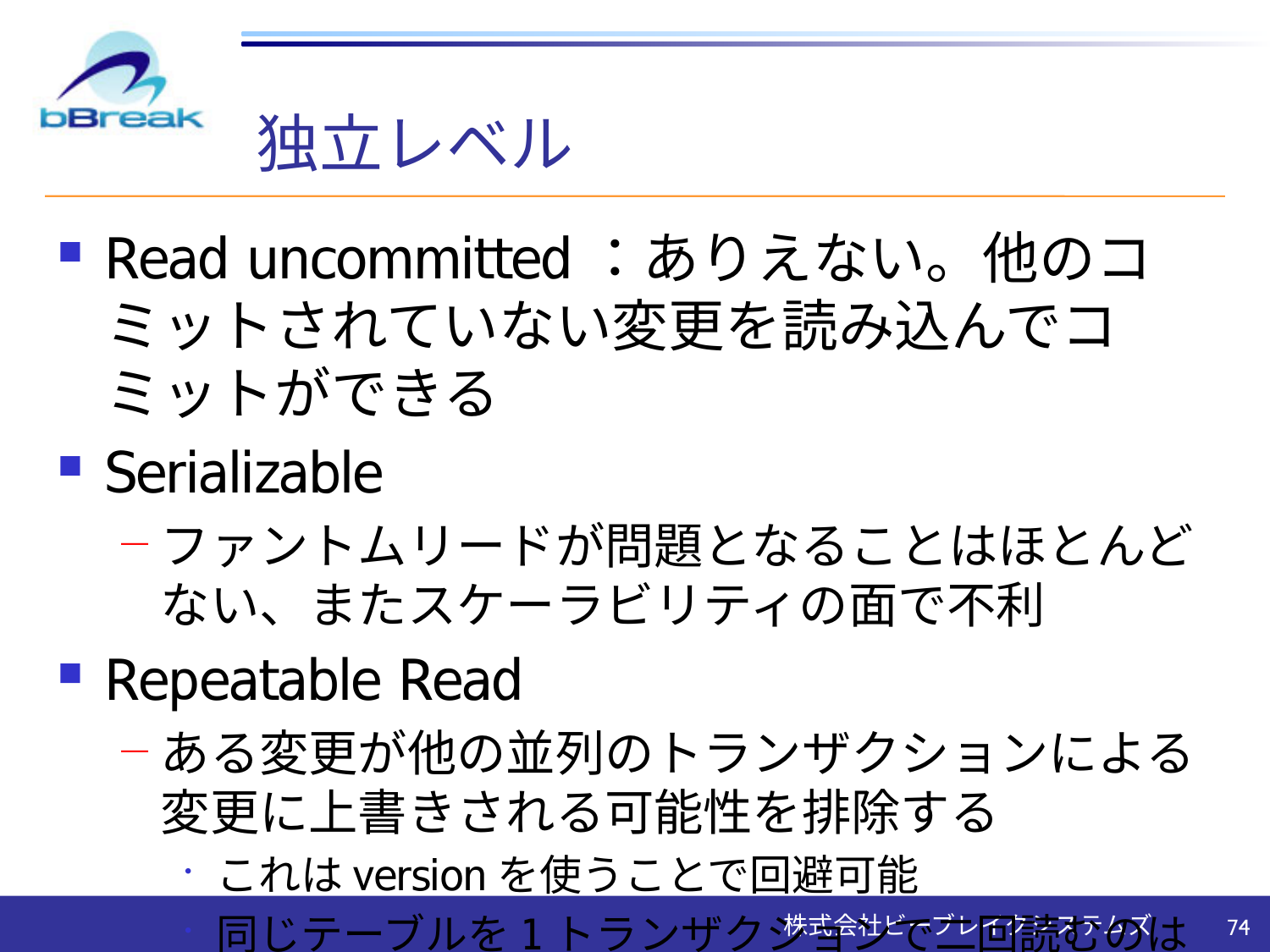

# 独立レベル
Read uncommitted：ありえない。他のコミットされていない変更を読み込んでコミットができる
Serializable
ファントムリードが問題となることはほとんどない、またスケーラビリティの面で不利
Repeatable Read
ある変更が他の並列のトランザクションによる変更に上書きされる可能性を排除する
これはversionを使うことで回避可能
同じテーブルを1トランザクションで二回読むのはまれ
→Read UnComittedを使おう！